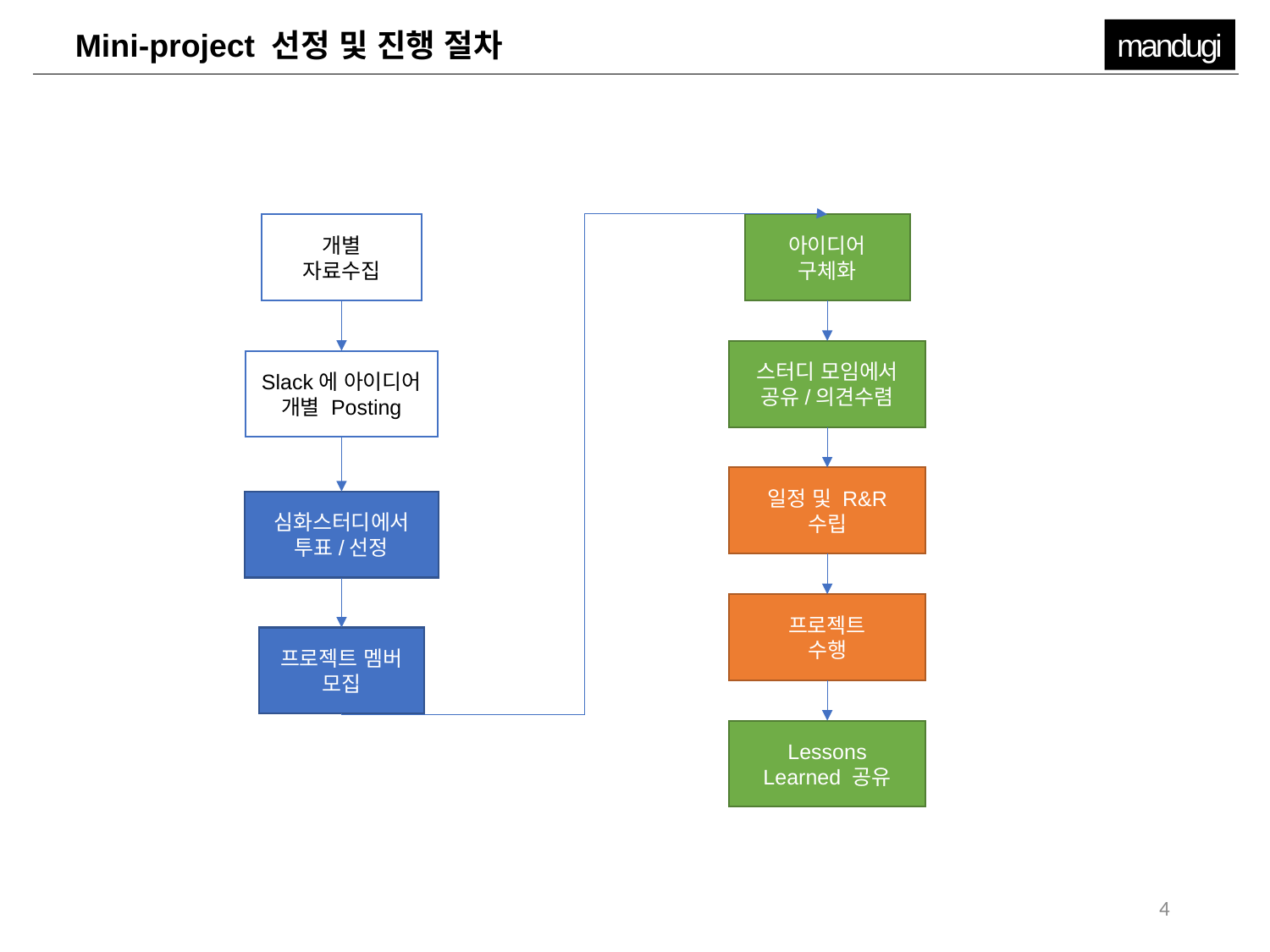

Mini-project 선정 및 진행 절차
mandugi
개별
자료수집
아이디어
구체화
스터디 모임에서
공유/의견수렴
Slack에 아이디어
개별 Posting
일정 및 R&R
수립
심화스터디에서
투표/선정
프로젝트
수행
프로젝트 멤버
모집
Lessons
Learned 공유
4